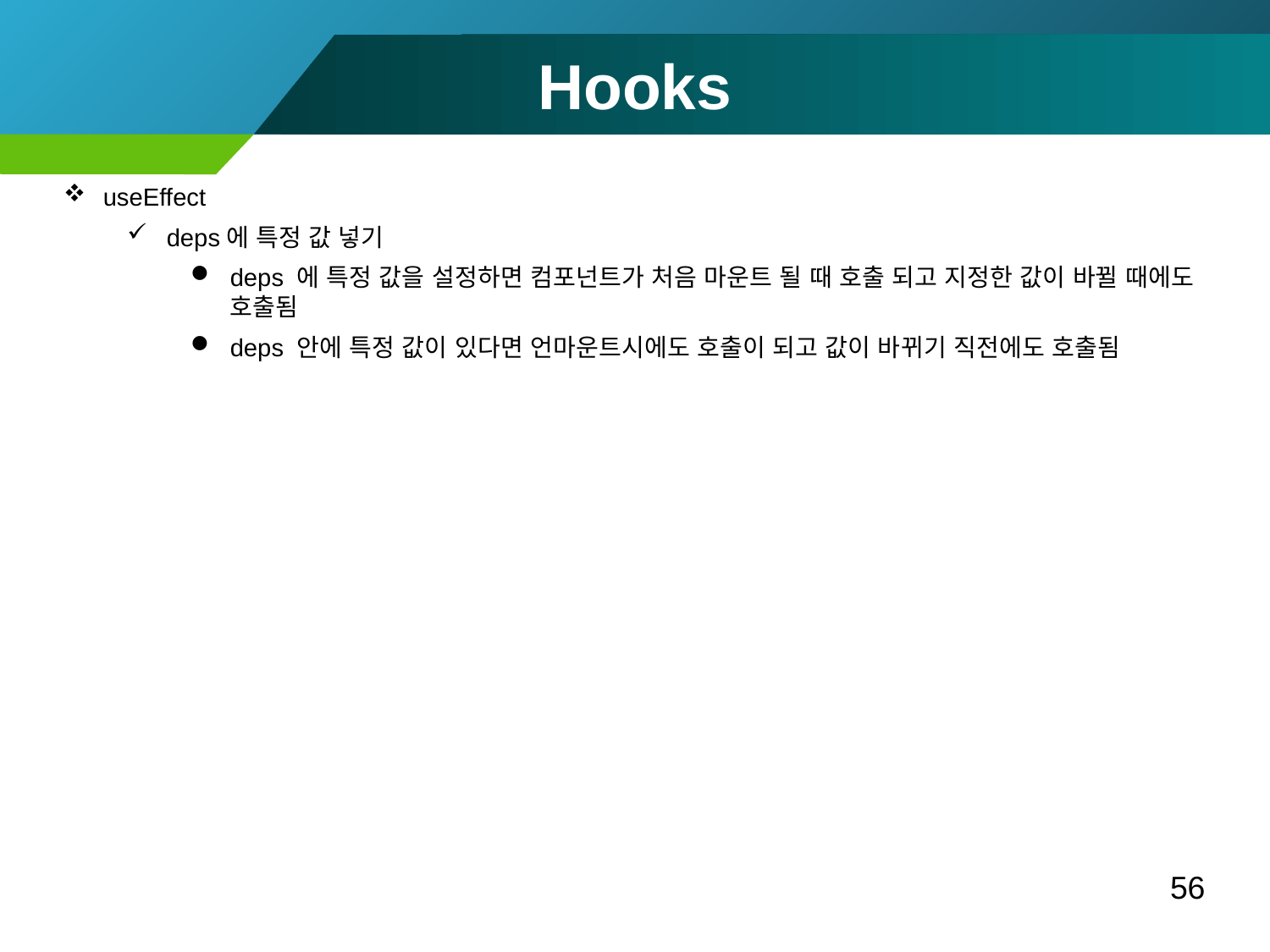

Hooks
useEffect
deps에 특정 값 넣기
deps 에 특정 값을 설정하면 컴포넌트가 처음 마운트 될 때 호출 되고 지정한 값이 바뀔 때에도 호출됨
deps 안에 특정 값이 있다면 언마운트시에도 호출이 되고 값이 바뀌기 직전에도 호출됨

56